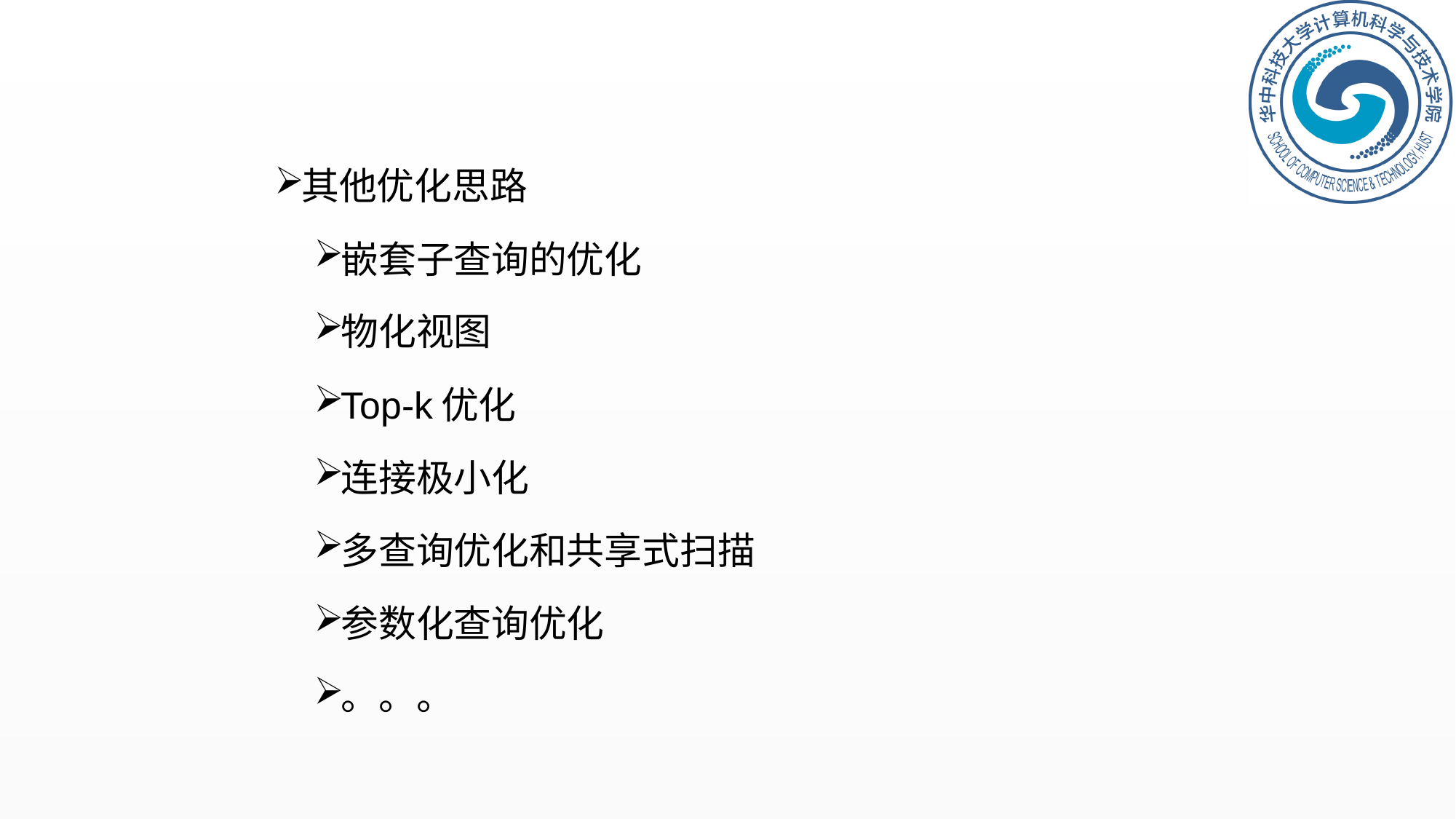

9.4.2 计划枚举
其他优化思路
嵌套子查询的优化
物化视图
Top-k优化
连接极小化
多查询优化和共享式扫描
参数化查询优化
。。。